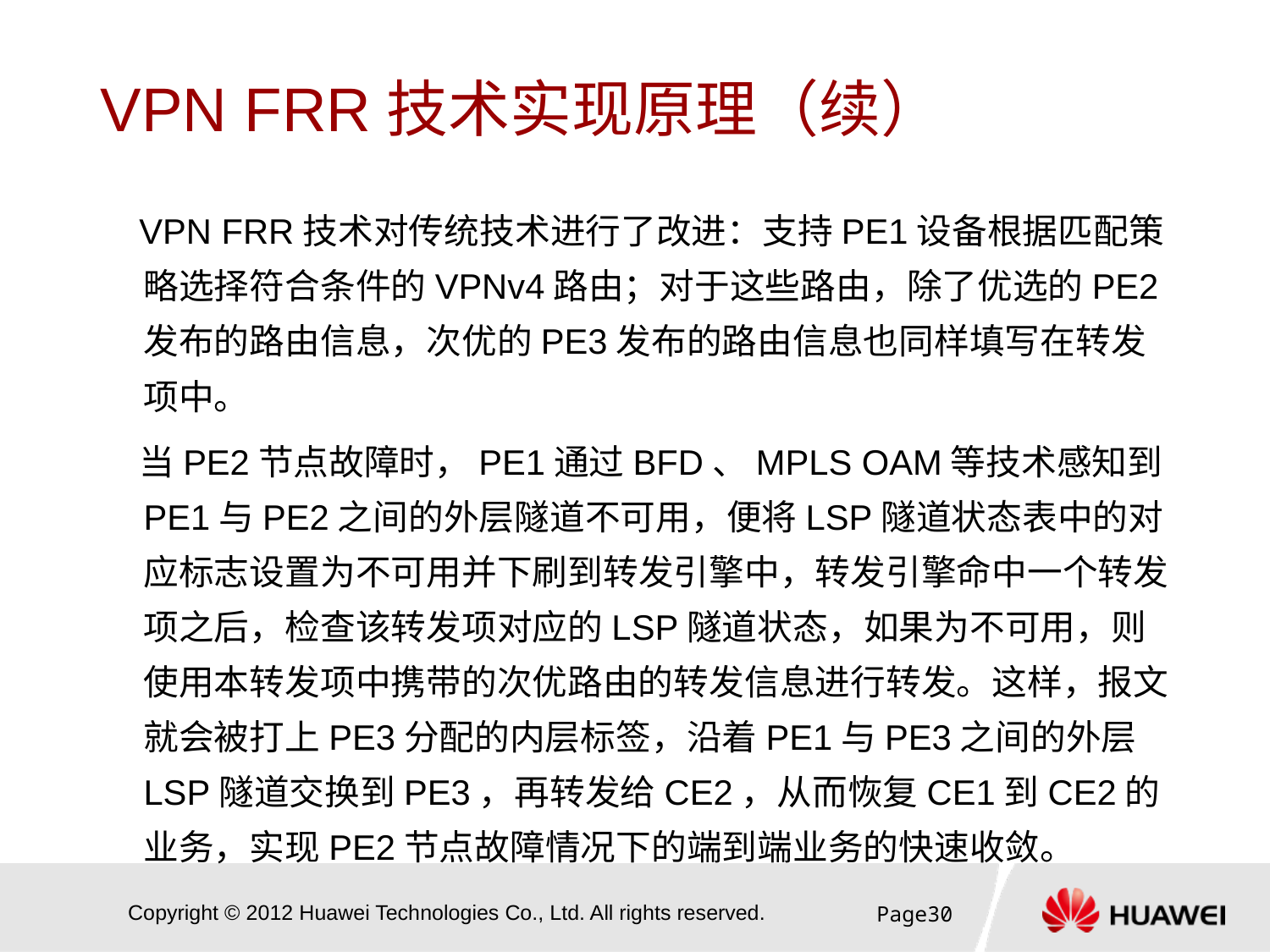

# VPN FRR技术实现原理（续）
VPN FRR技术对传统技术进行了改进：支持PE1设备根据匹配策略选择符合条件的VPNv4路由；对于这些路由，除了优选的PE2发布的路由信息，次优的PE3发布的路由信息也同样填写在转发项中。
当PE2节点故障时，PE1通过BFD、MPLS OAM等技术感知到PE1与PE2之间的外层隧道不可用，便将LSP隧道状态表中的对应标志设置为不可用并下刷到转发引擎中，转发引擎命中一个转发项之后，检查该转发项对应的LSP隧道状态，如果为不可用，则使用本转发项中携带的次优路由的转发信息进行转发。这样，报文就会被打上PE3分配的内层标签，沿着PE1与PE3之间的外层LSP隧道交换到PE3，再转发给CE2，从而恢复CE1到CE2的业务，实现PE2节点故障情况下的端到端业务的快速收敛。
Page30